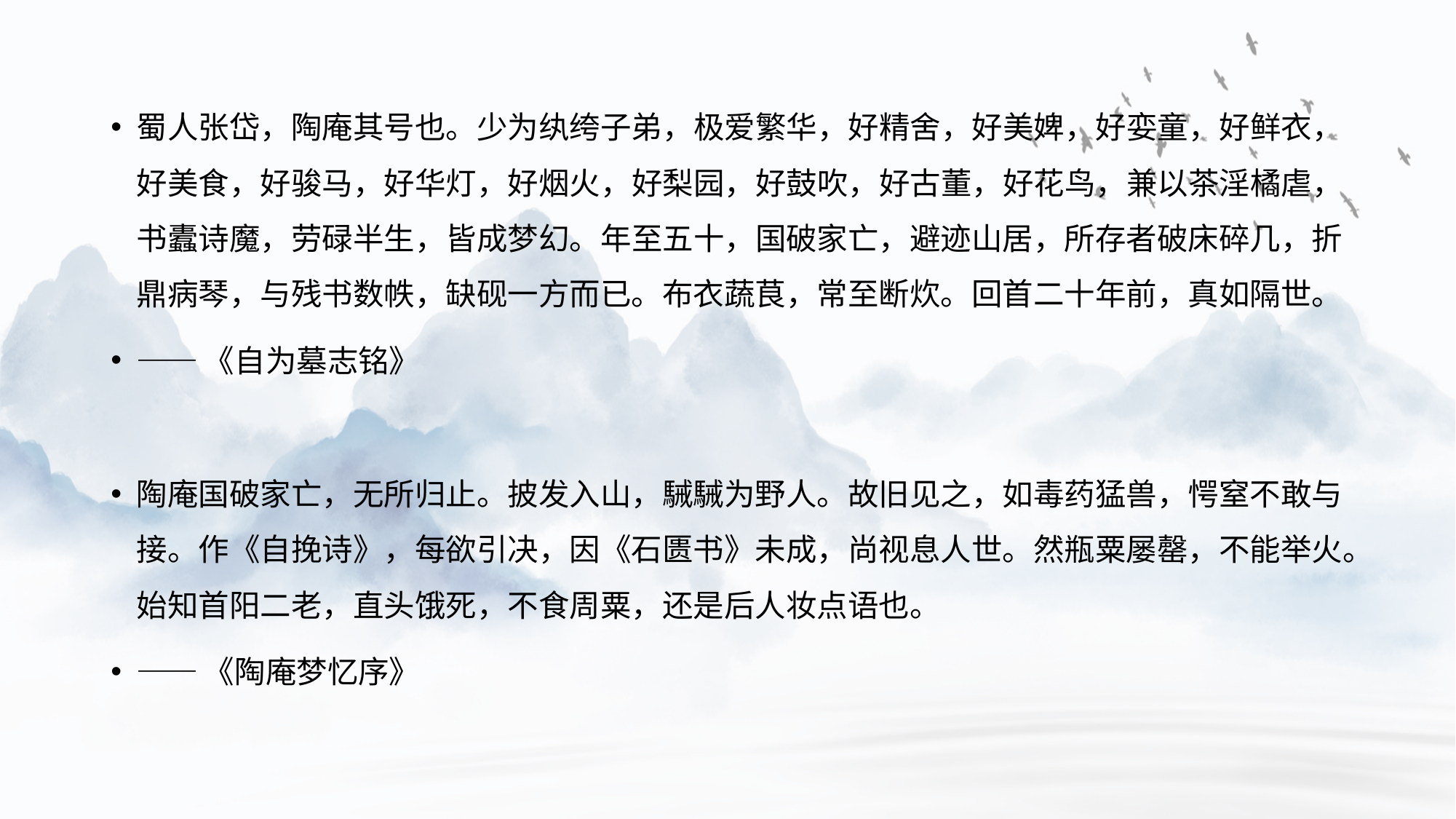

蜀人张岱，陶庵其号也。少为纨绔子弟，极爱繁华，好精舍，好美婢，好娈童，好鲜衣，好美食，好骏马，好华灯，好烟火，好梨园，好鼓吹，好古董，好花鸟，兼以茶淫橘虐，书蠹诗魔，劳碌半生，皆成梦幻。年至五十，国破家亡，避迹山居，所存者破床碎几，折鼎病琴，与残书数帙，缺砚一方而已。布衣蔬茛，常至断炊。回首二十年前，真如隔世。
——《自为墓志铭》

陶庵国破家亡，无所归止。披发入山，駴駴为野人。故旧见之，如毒药猛兽，愕窒不敢与接。作《自挽诗》，每欲引决，因《石匮书》未成，尚视息人世。然瓶粟屡罄，不能举火。始知首阳二老，直头饿死，不食周粟，还是后人妆点语也。
——《陶庵梦忆序》